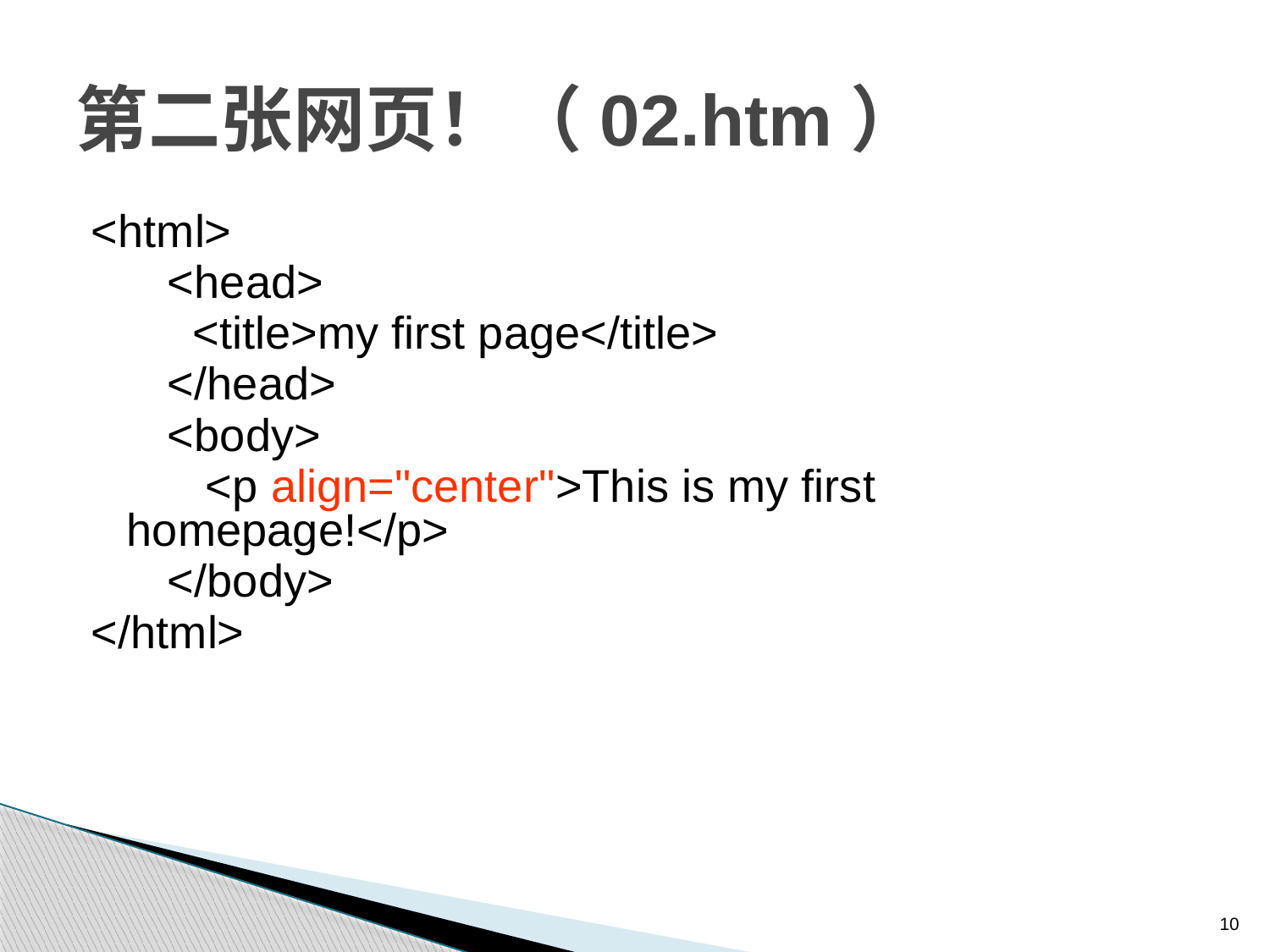

# 第二张网页！（02.htm）
<html>
      <head>
        <title>my first page</title>
      </head>
      <body>
         <p align="center">This is my first homepage!</p>
      </body>
</html>

10